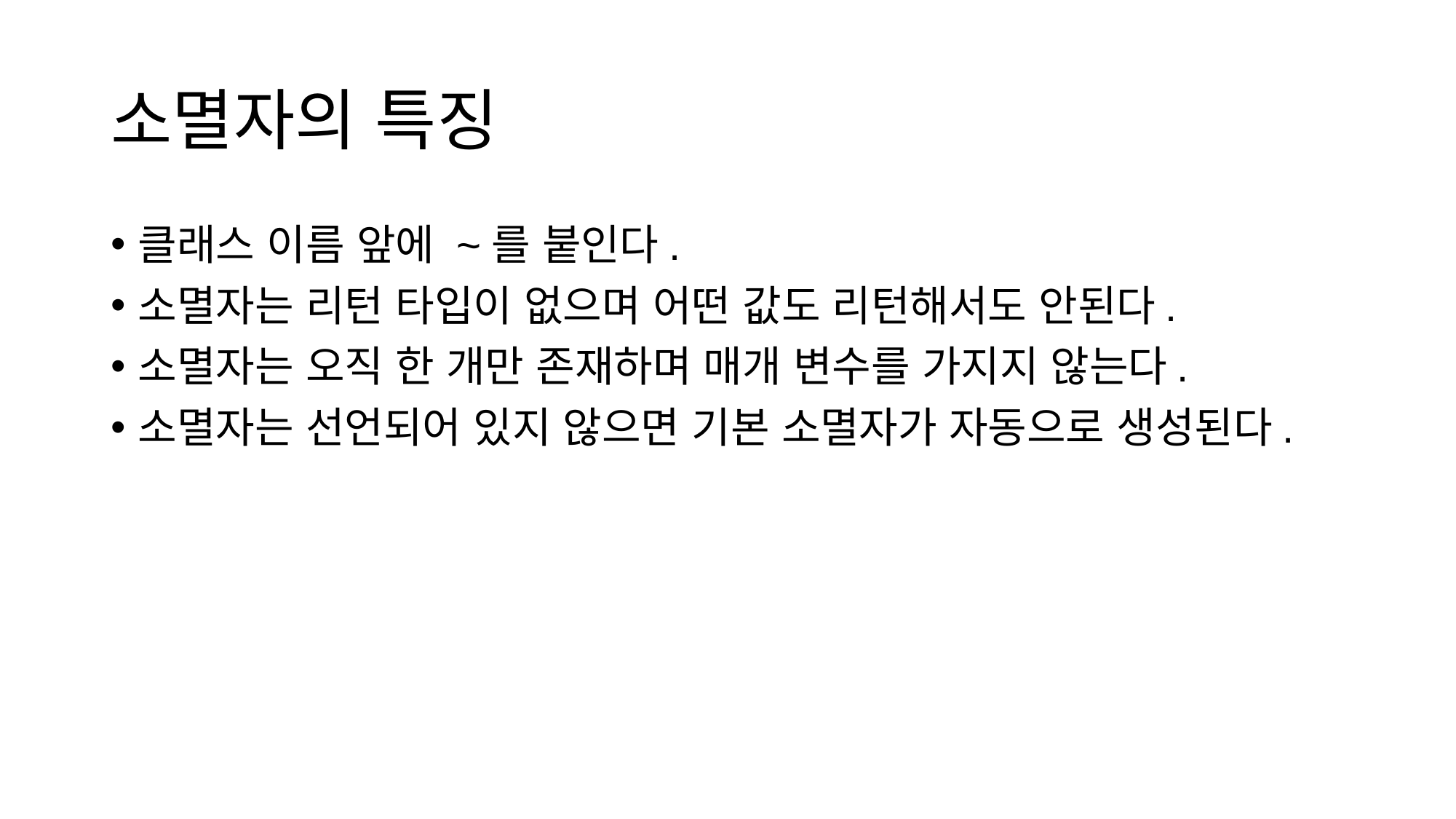

# 소멸자의 특징
클래스 이름 앞에 ~를 붙인다.
소멸자는 리턴 타입이 없으며 어떤 값도 리턴해서도 안된다.
소멸자는 오직 한 개만 존재하며 매개 변수를 가지지 않는다.
소멸자는 선언되어 있지 않으면 기본 소멸자가 자동으로 생성된다.